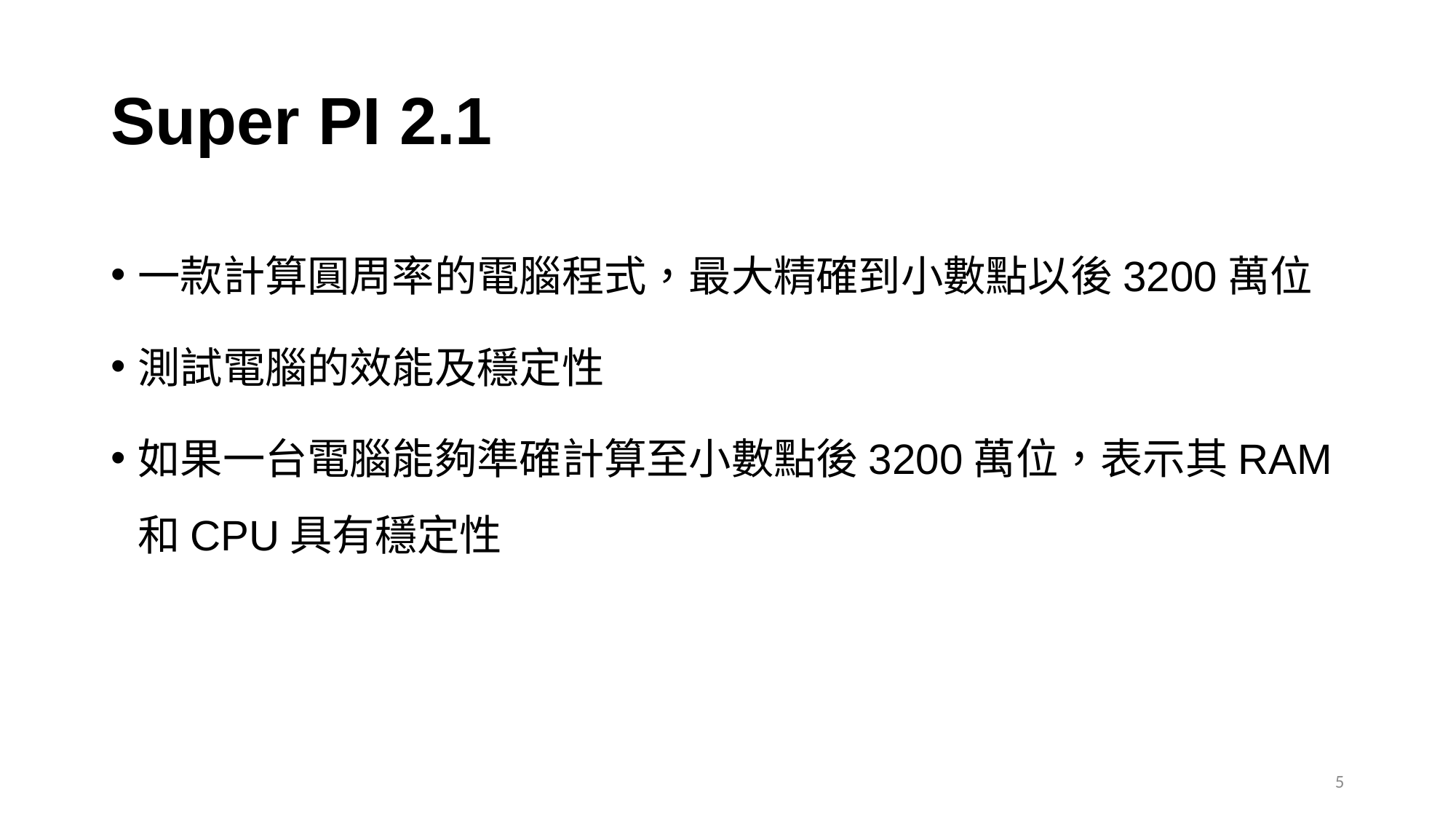

# Super PI 2.1
一款計算圓周率的電腦程式，最大精確到小數點以後3200萬位
測試電腦的效能及穩定性
如果一台電腦能夠準確計算至小數點後3200萬位，表示其RAM和CPU具有穩定性
5